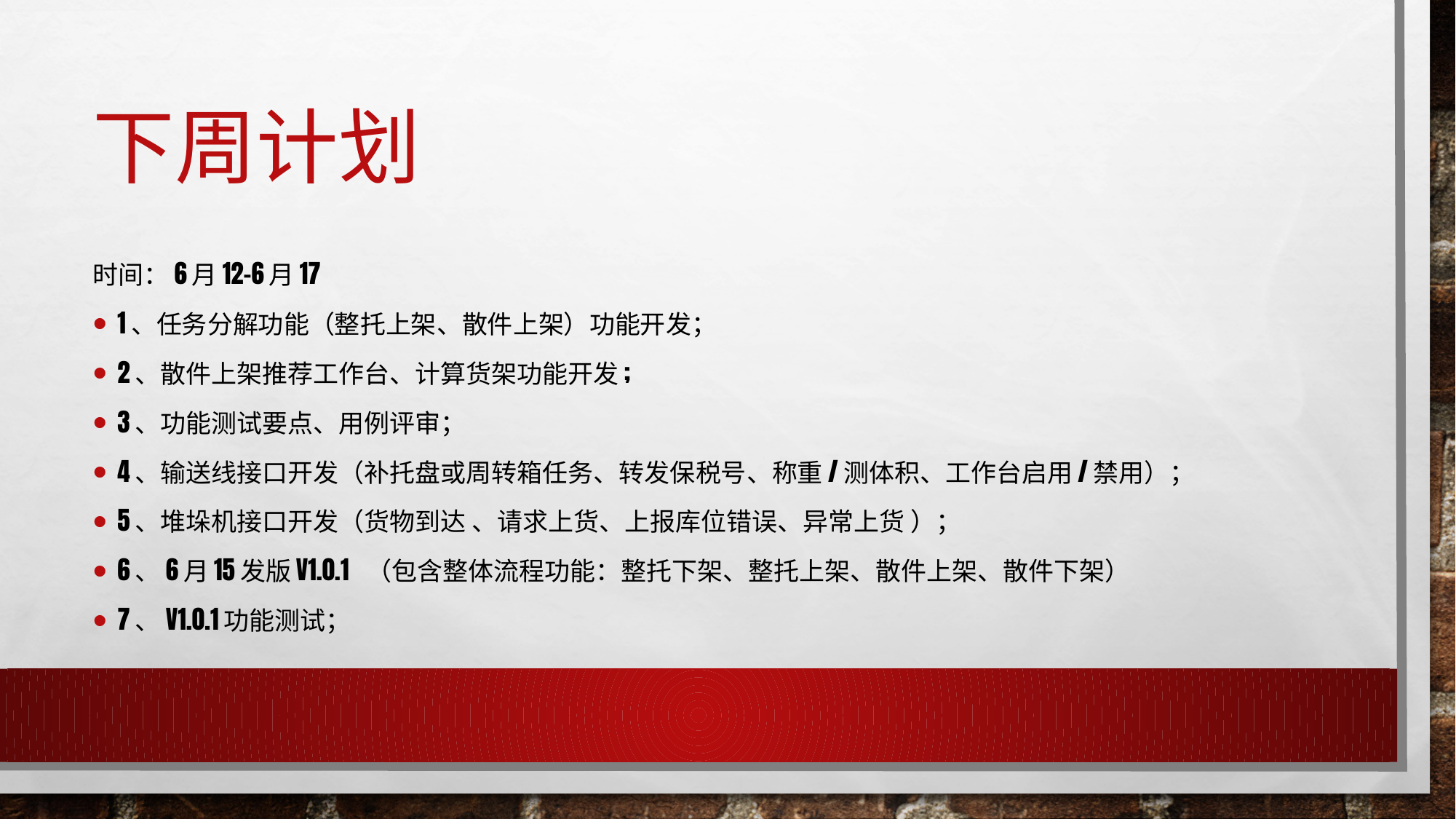

# 下周计划
时间：6月12-6月17
1、任务分解功能（整托上架、散件上架）功能开发；
2、散件上架推荐工作台、计算货架功能开发;
3、功能测试要点、用例评审；
4、输送线接口开发（补托盘或周转箱任务、转发保税号、称重/测体积、工作台启用/禁用）；
5、堆垛机接口开发（货物到达 、请求上货、上报库位错误、异常上货 ）；
6、6月15发版V1.0.1  （包含整体流程功能：整托下架、整托上架、散件上架、散件下架）
7、V1.0.1功能测试；